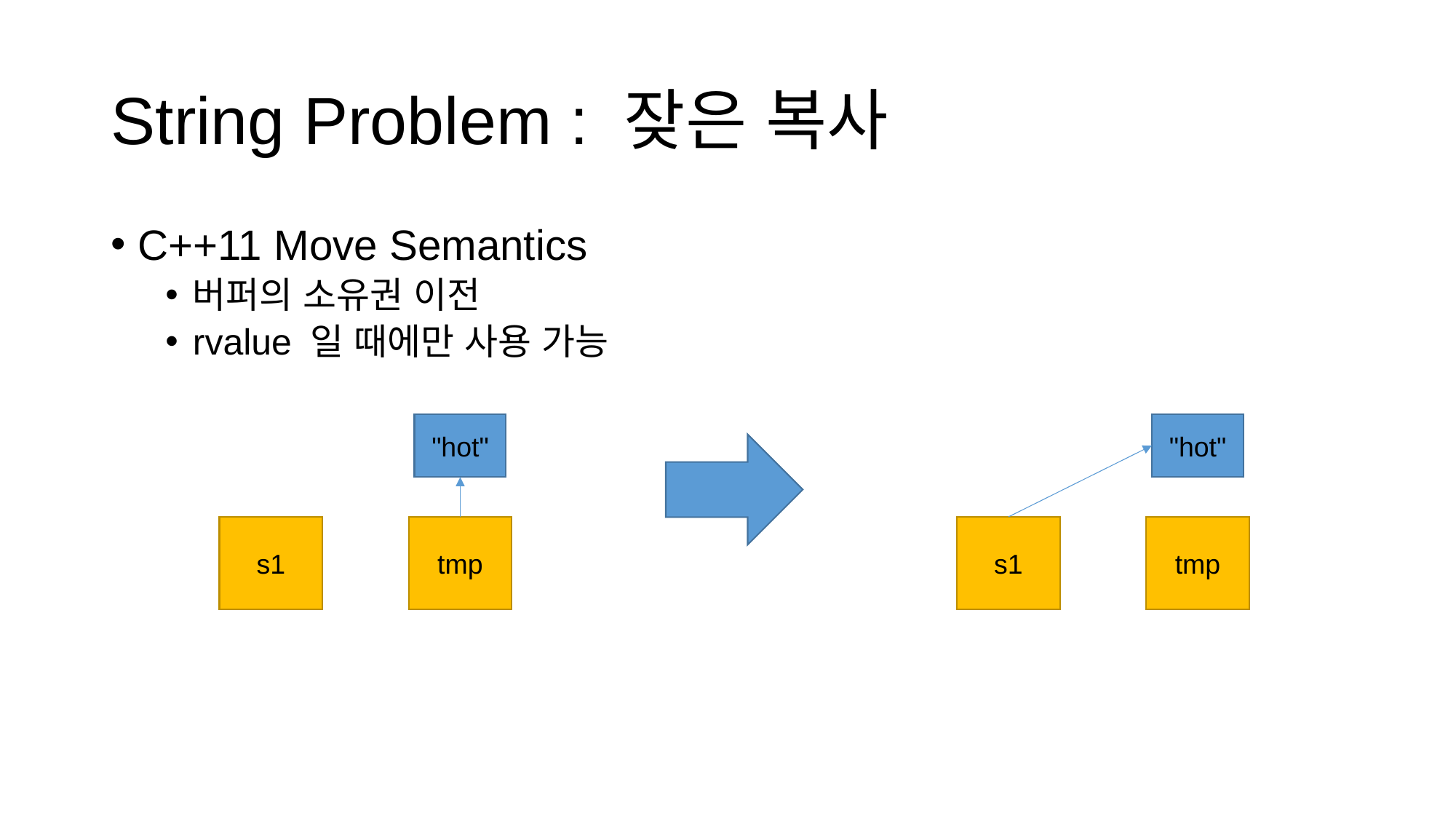

# String Problem : 잦은 복사
C++11 Move Semantics
버퍼의 소유권 이전
rvalue 일 때에만 사용 가능
"hot"
"hot"

tmp
tmp
s1
s1